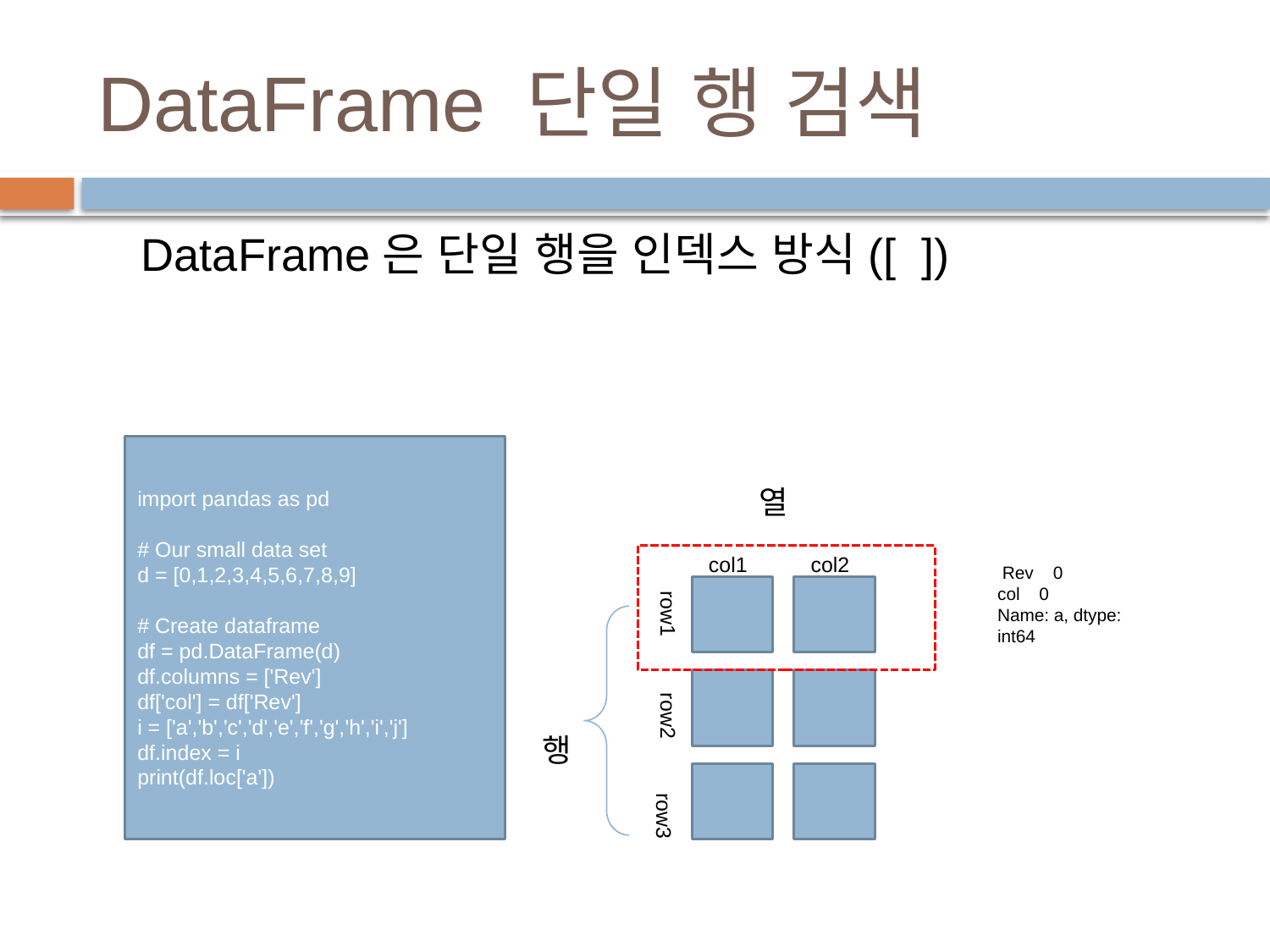

# DataFrame 단일 행 검색
DataFrame은 단일 행을 인덱스 방식([  ])
import pandas as pd

# Our small data set
d = [0,1,2,3,4,5,6,7,8,9]

# Create dataframe
df = pd.DataFrame(d)
df.columns = ['Rev']
df['col'] = df['Rev']
i = ['a','b','c','d','e','f','g','h','i','j']
df.index = i
print(df.loc['a'])
열
col1
col2

row1

row2
행

row3

 Rev    0
col    0
Name: a, dtype: int64